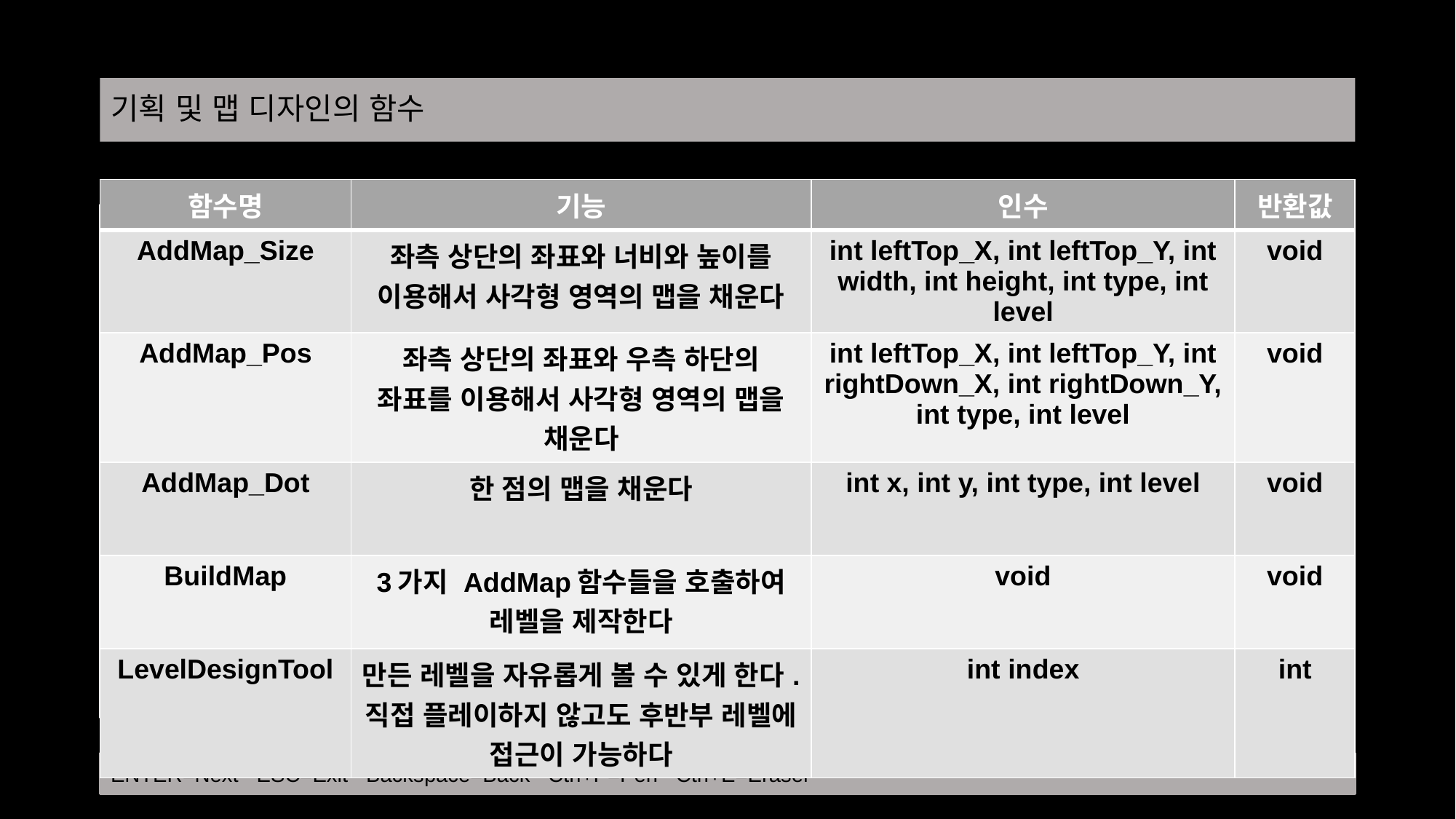

# 기획 및 맵 디자인의 함수
| 함수명 | 기능 | 인수 | 반환값 |
| --- | --- | --- | --- |
| AddMap\_Size | 좌측 상단의 좌표와 너비와 높이를 이용해서 사각형 영역의 맵을 채운다 | int leftTop\_X, int leftTop\_Y, int width, int height, int type, int level | void |
| AddMap\_Pos | 좌측 상단의 좌표와 우측 하단의 좌표를 이용해서 사각형 영역의 맵을 채운다 | int leftTop\_X, int leftTop\_Y, int rightDown\_X, int rightDown\_Y, int type, int level | void |
| AddMap\_Dot | 한 점의 맵을 채운다 | int x, int y, int type, int level | void |
| BuildMap | 3가지 AddMap함수들을 호출하여 레벨을 제작한다 | void | void |
| LevelDesignTool | 만든 레벨을 자유롭게 볼 수 있게 한다. 직접 플레이하지 않고도 후반부 레벨에 접근이 가능하다 | int index | int |